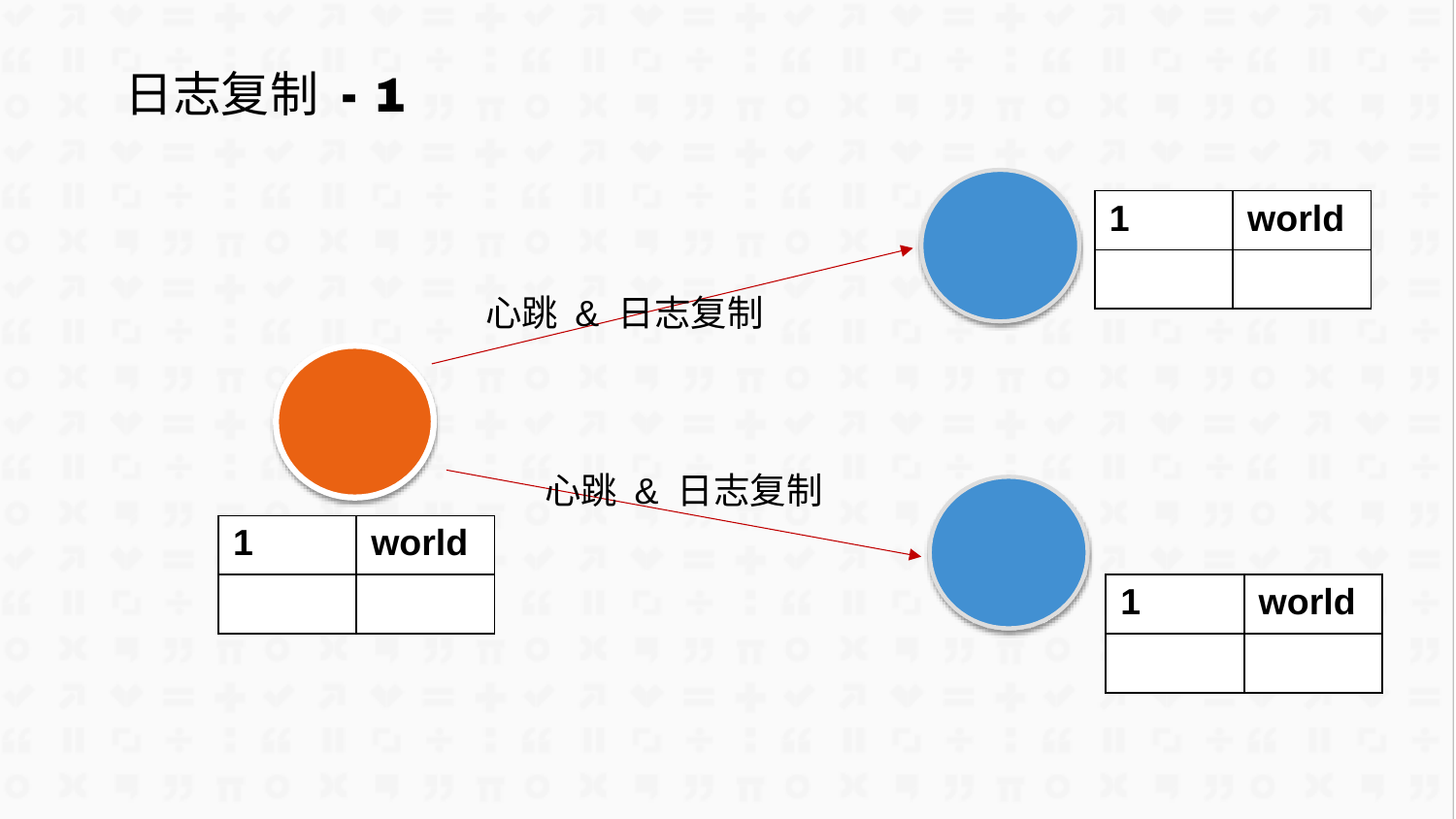

# 日志复制 - 1

| 1 | world |
| --- | --- |
|  |  |
心跳 & 日志复制

心跳 & 日志复制

| 1 | world |
| --- | --- |
|  |  |
| 1 | world |
| --- | --- |
|  |  |